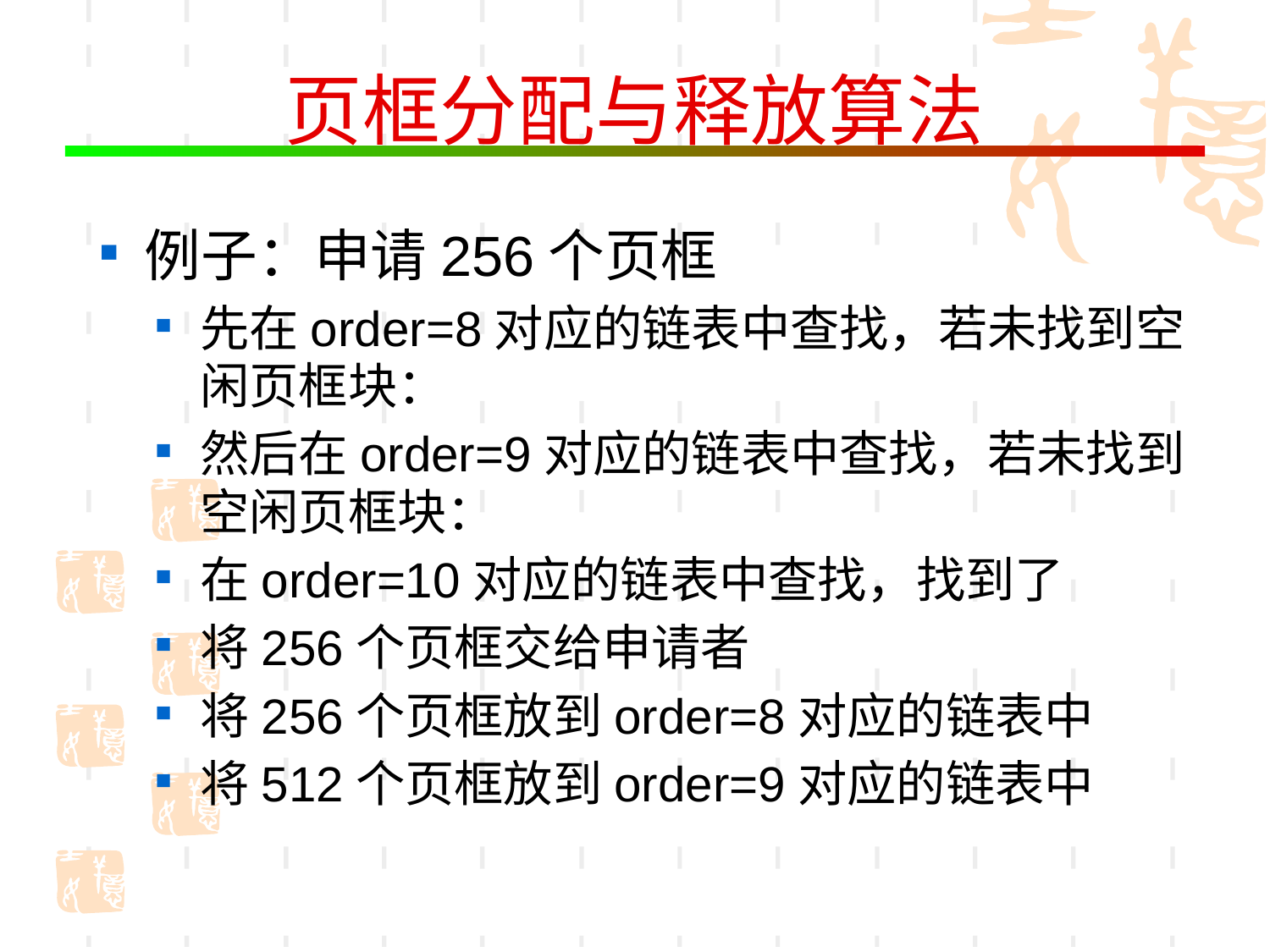

# 页框分配与释放算法
例子：申请256个页框
先在order=8对应的链表中查找，若未找到空闲页框块：
然后在order=9对应的链表中查找，若未找到空闲页框块：
在order=10对应的链表中查找，找到了
将256个页框交给申请者
将256个页框放到order=8对应的链表中
将512个页框放到order=9对应的链表中